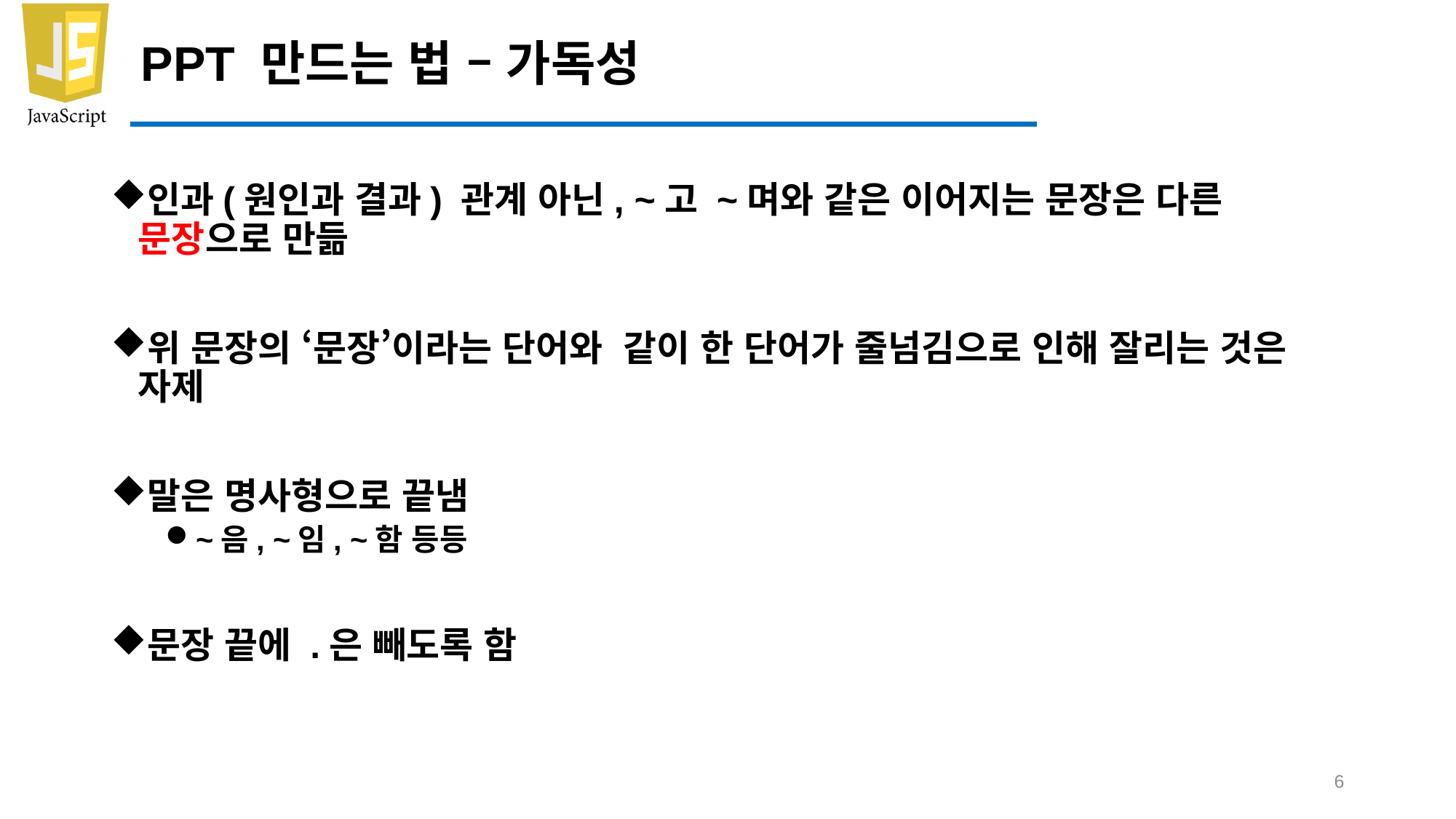

# PPT 만드는 법 – 가독성
인과(원인과 결과) 관계 아닌, ~고 ~며와 같은 이어지는 문장은 다른 문장으로 만듦

위 문장의 ‘문장’이라는 단어와  같이 한 단어가 줄넘김으로 인해 잘리는 것은 자제

말은 명사형으로 끝냄
~음, ~임, ~함 등등

문장 끝에 .은 빼도록 함
6